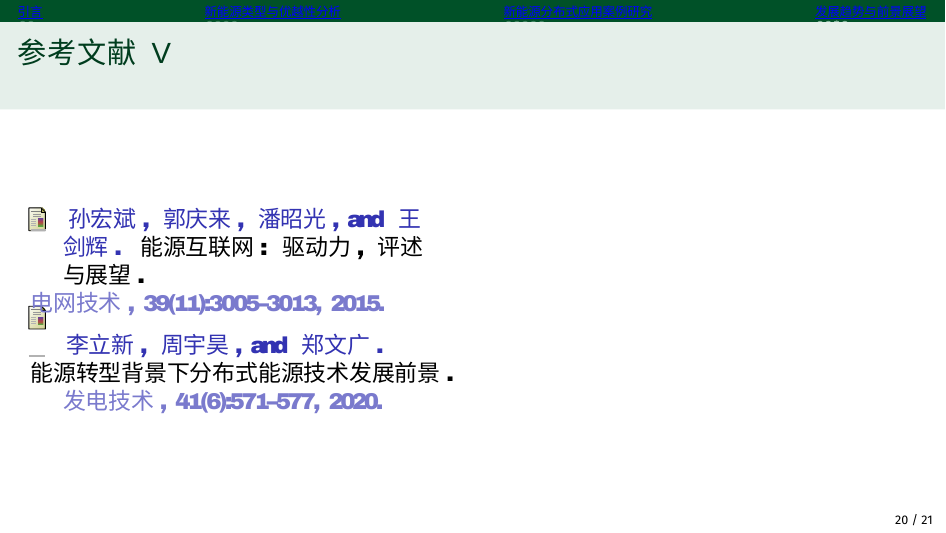

引言
新能源类型与优越性分析
新能源分布式应用案例研究
发展趋势与前景展望

参考文献 V
      孙宏斌, 郭庆来, 潘昭光, and 王剑辉.  能源互联网: 驱动力, 评述与展望.
电网技术, 39(11):3005–3013, 2015.
      李立新, 周宇昊, and 郑文广.
能源转型背景下分布式能源技术发展前景. 发电技术, 41(6):571–577, 2020.

20 / 21